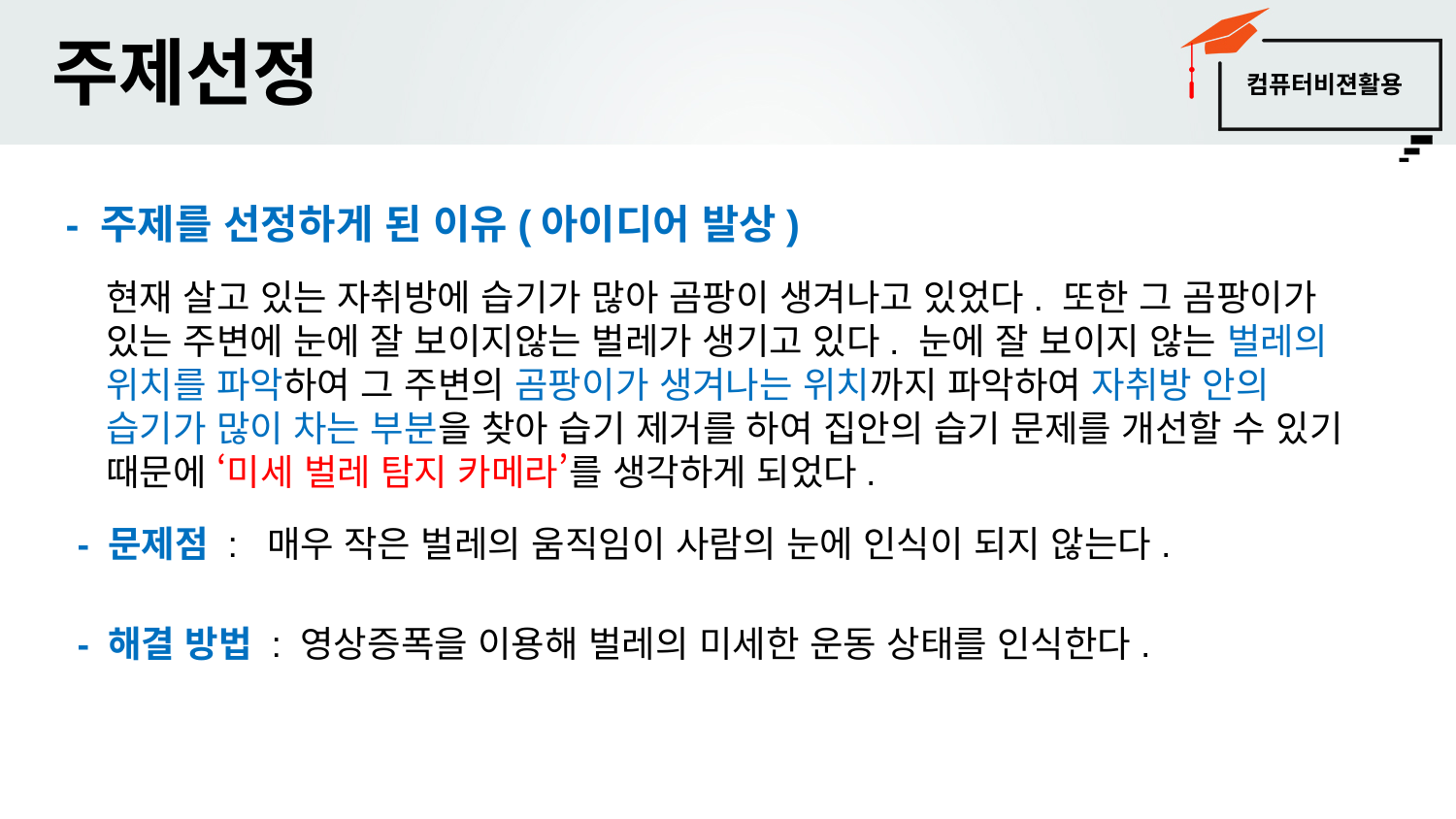

# 주제선정

컴퓨터비젼활용
- 주제를 선정하게 된 이유(아이디어 발상)
현재 살고 있는 자취방에 습기가 많아 곰팡이 생겨나고 있었다. 또한 그 곰팡이가 있는 주변에 눈에 잘 보이지않는 벌레가 생기고 있다. 눈에 잘 보이지 않는 벌레의 위치를 파악하여 그 주변의 곰팡이가 생겨나는 위치까지 파악하여 자취방 안의 습기가 많이 차는 부분을 찾아 습기 제거를 하여 집안의 습기 문제를 개선할 수 있기 때문에 ‘미세 벌레 탐지 카메라’를 생각하게 되었다.
- 문제점 :  매우 작은 벌레의 움직임이 사람의 눈에 인식이 되지 않는다.
- 해결 방법 : 영상증폭을 이용해 벌레의 미세한 운동 상태를 인식한다.